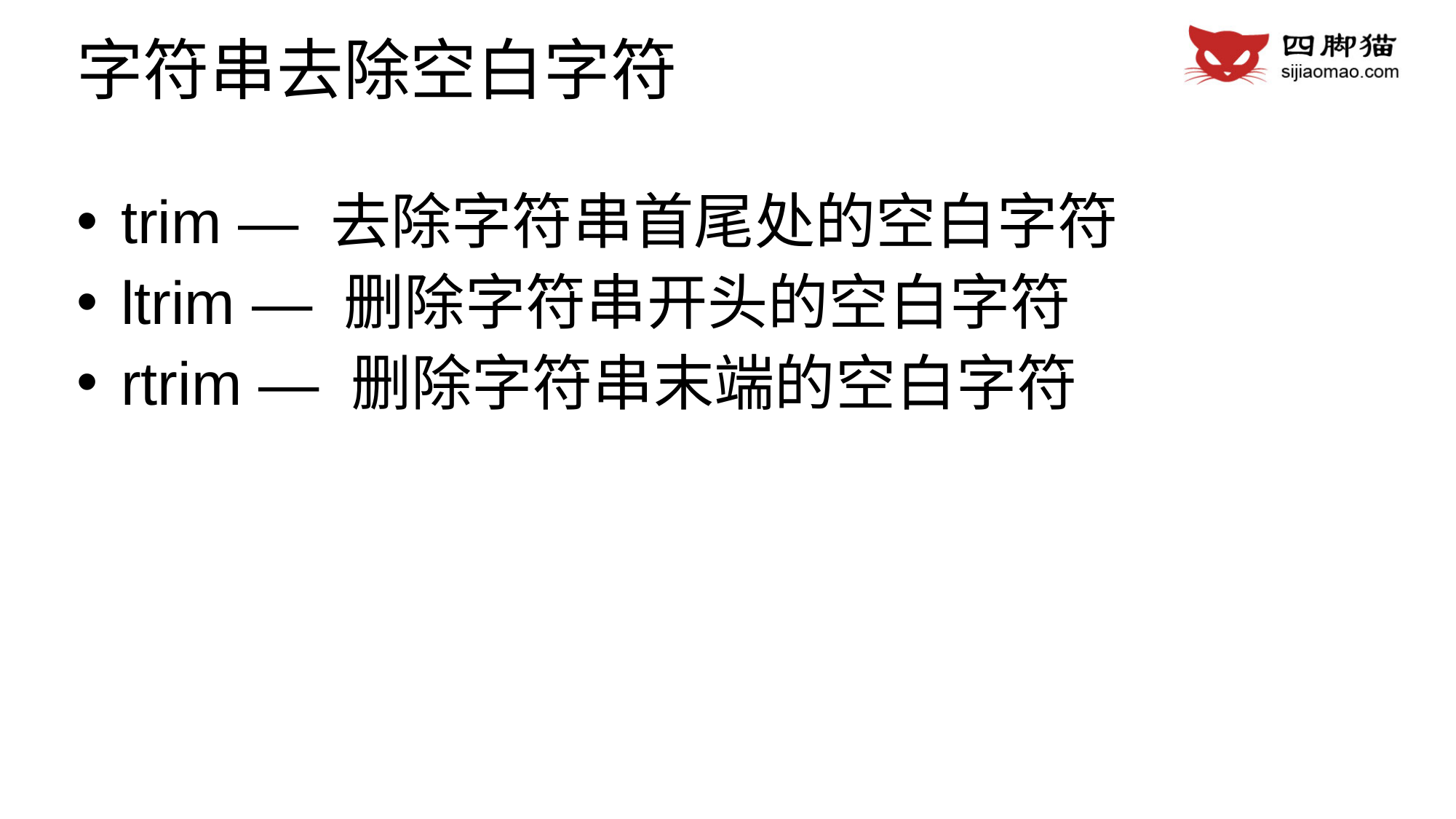

字符串去除空白字符
 trim — 去除字符串首尾处的空白字符
 ltrim — 删除字符串开头的空白字符
 rtrim — 删除字符串末端的空白字符